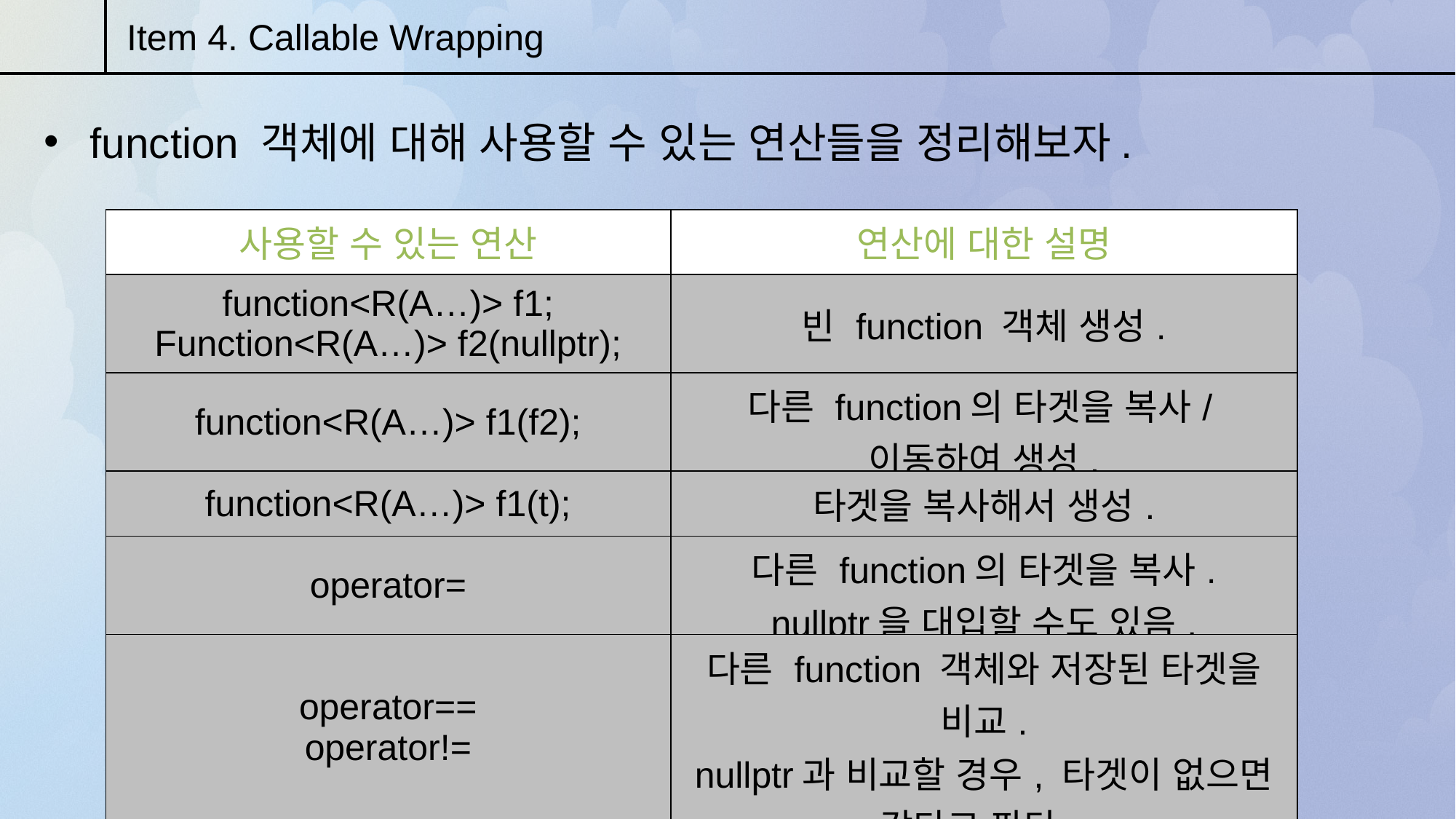

Item 4. Callable Wrapping
 function 객체에 대해 사용할 수 있는 연산들을 정리해보자.
| 사용할 수 있는 연산 | 연산에 대한 설명 |
| --- | --- |
| function<R(A…)> f1; Function<R(A…)> f2(nullptr); | 빈 function 객체 생성. |
| function<R(A…)> f1(f2); | 다른 function의 타겟을 복사/이동하여 생성. |
| function<R(A…)> f1(t); | 타겟을 복사해서 생성. |
| operator= | 다른 function의 타겟을 복사. nullptr을 대입할 수도 있음. |
| operator== operator!= | 다른 function 객체와 저장된 타겟을 비교. nullptr과 비교할 경우, 타겟이 없으면 같다고 판단. |